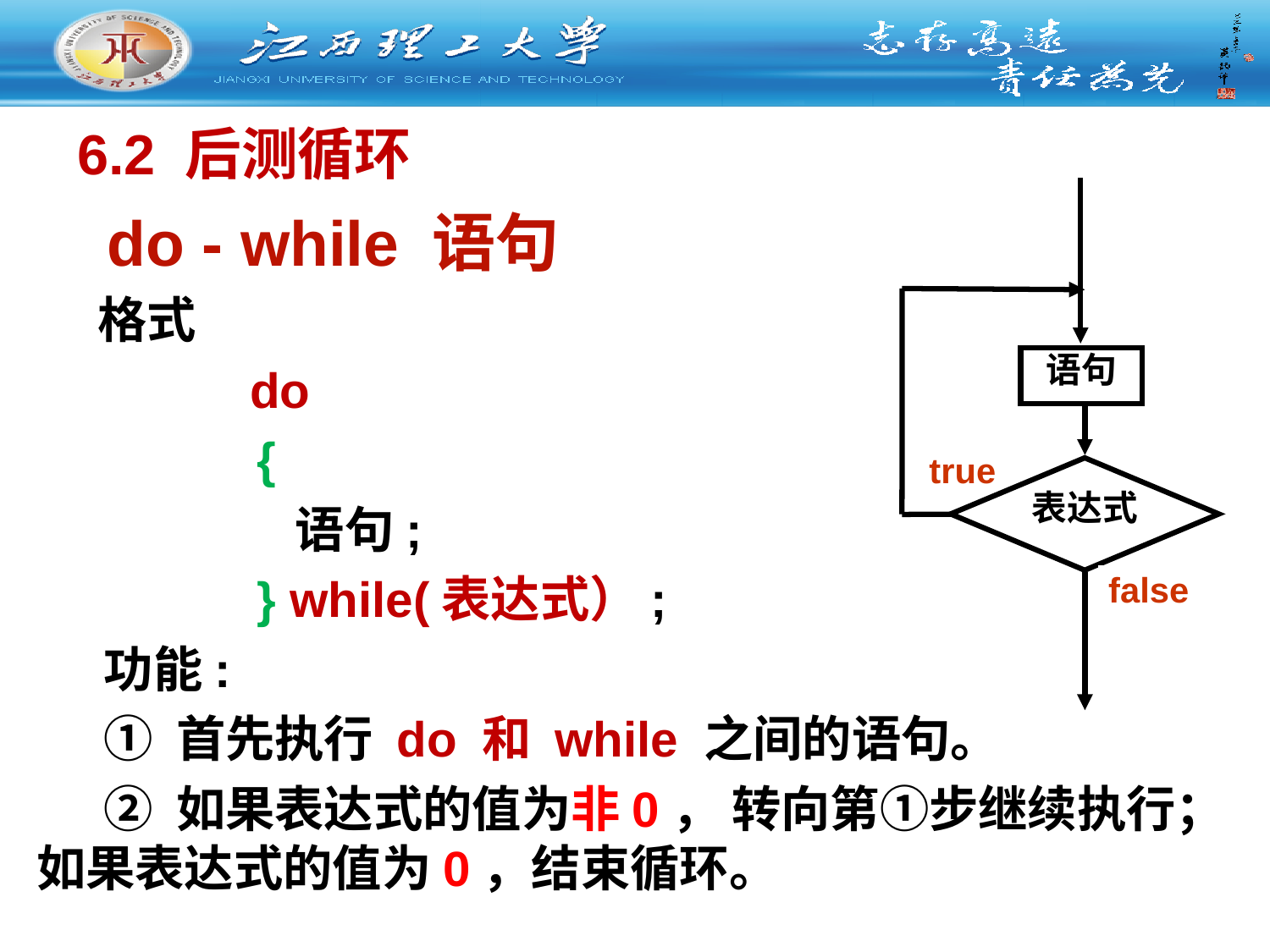

6.2 后测循环

语句

true
表达式

false

    do - while 语句
     格式
                  do
                {
                      语句;
                } while(表达式）;
      功能:
      ① 首先执行 do 和 while 之间的语句。
      ② 如果表达式的值为非0， 转向第①步继续执行；如果表达式的值为0，结束循环。